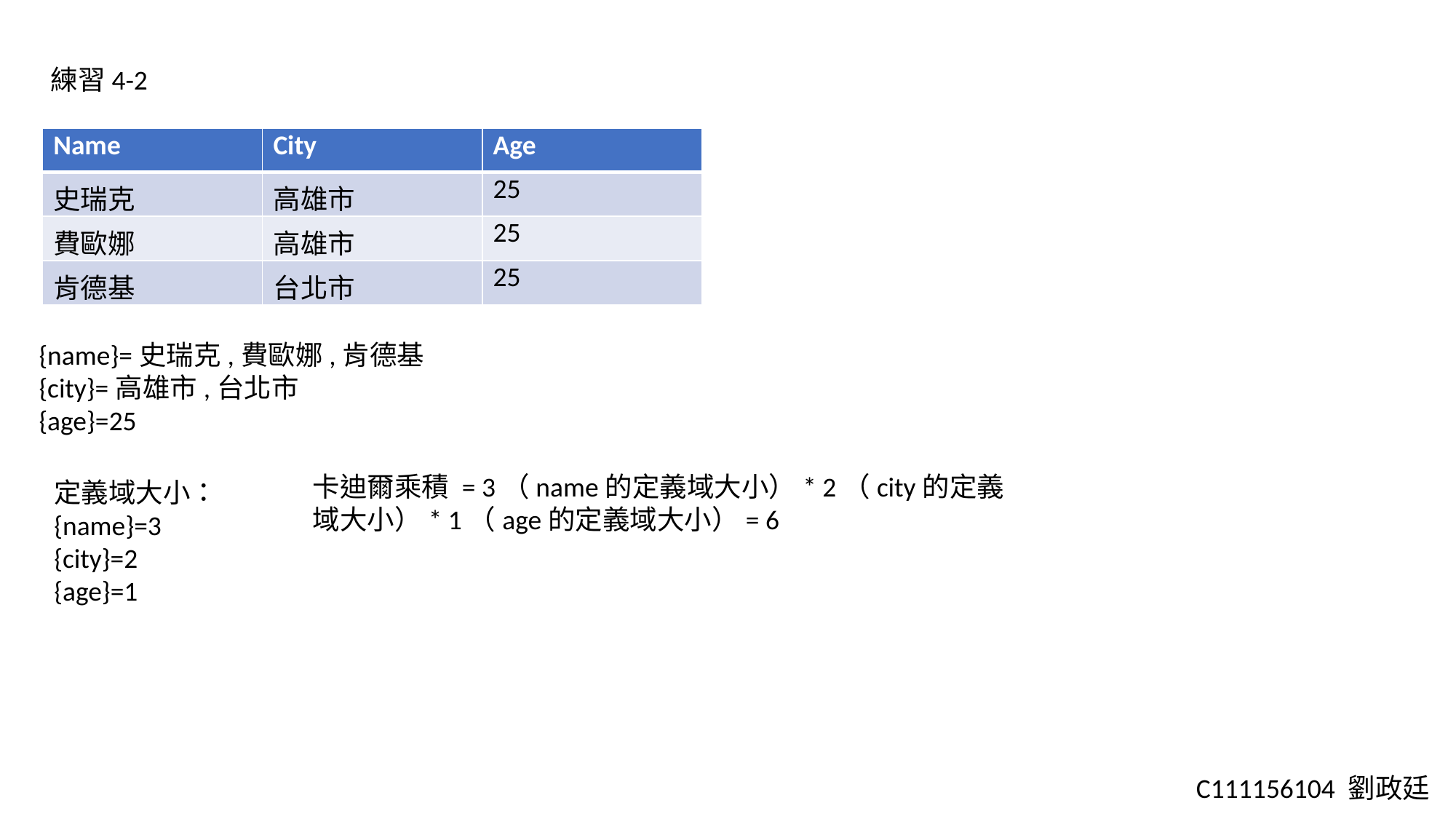

練習4-2
| Name | City | Age |
| --- | --- | --- |
| 史瑞克 | 高雄市 | 25 |
| 費歐娜 | 高雄市 | 25 |
| 肯德基 | 台北市 | 25 |
{name}=史瑞克,費歐娜,肯德基
{city}=高雄市,台北市
{age}=25
卡迪爾乘積 = 3（name的定義域大小）* 2（city的定義域大小）* 1（age的定義域大小）= 6
定義域大小：
{name}=3
{city}=2
{age}=1
C111156104 劉政廷